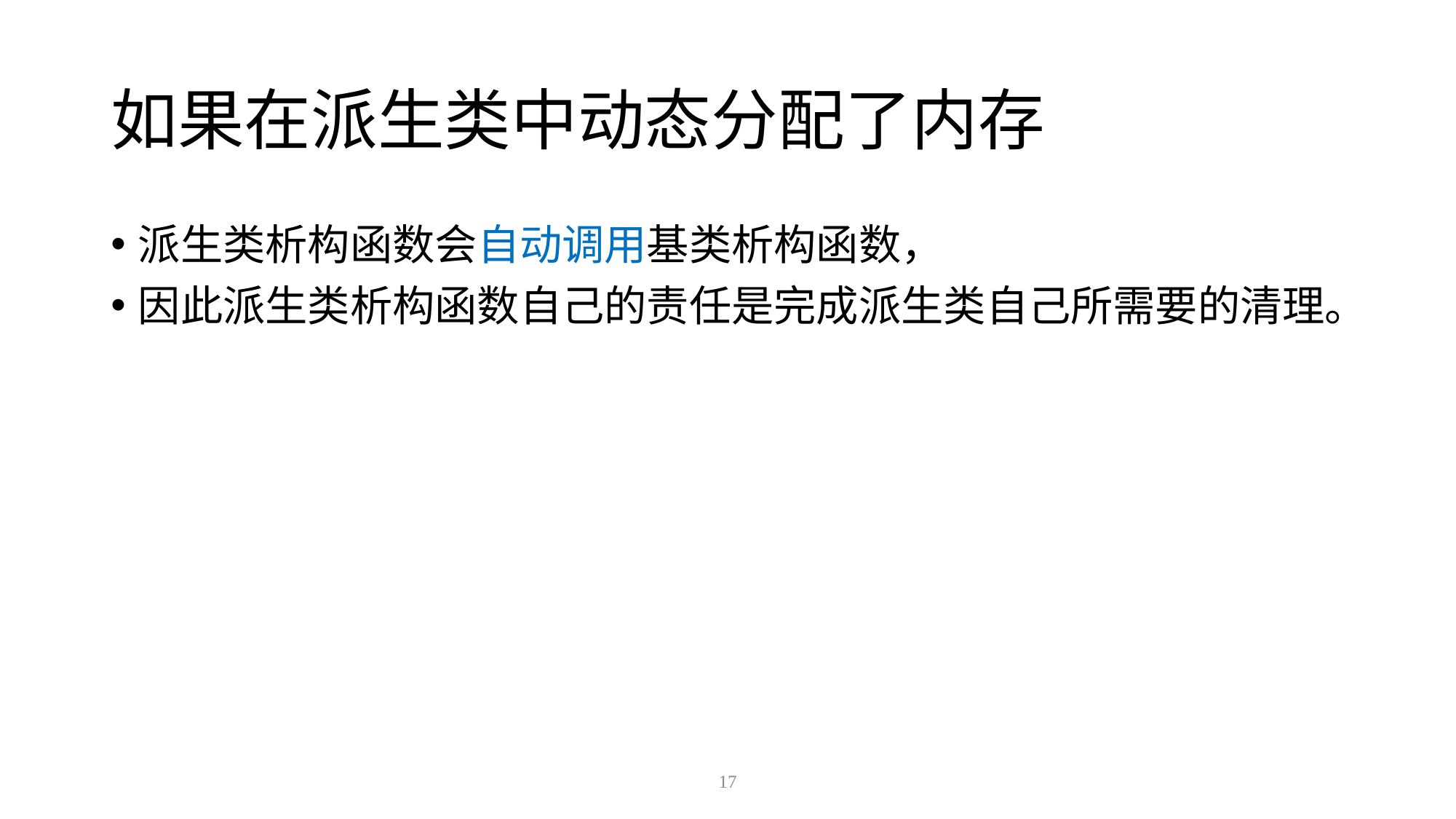

# 如果在派生类中动态分配了内存
派生类析构函数会自动调用基类析构函数，
因此派生类析构函数自己的责任是完成派生类自己所需要的清理。

17